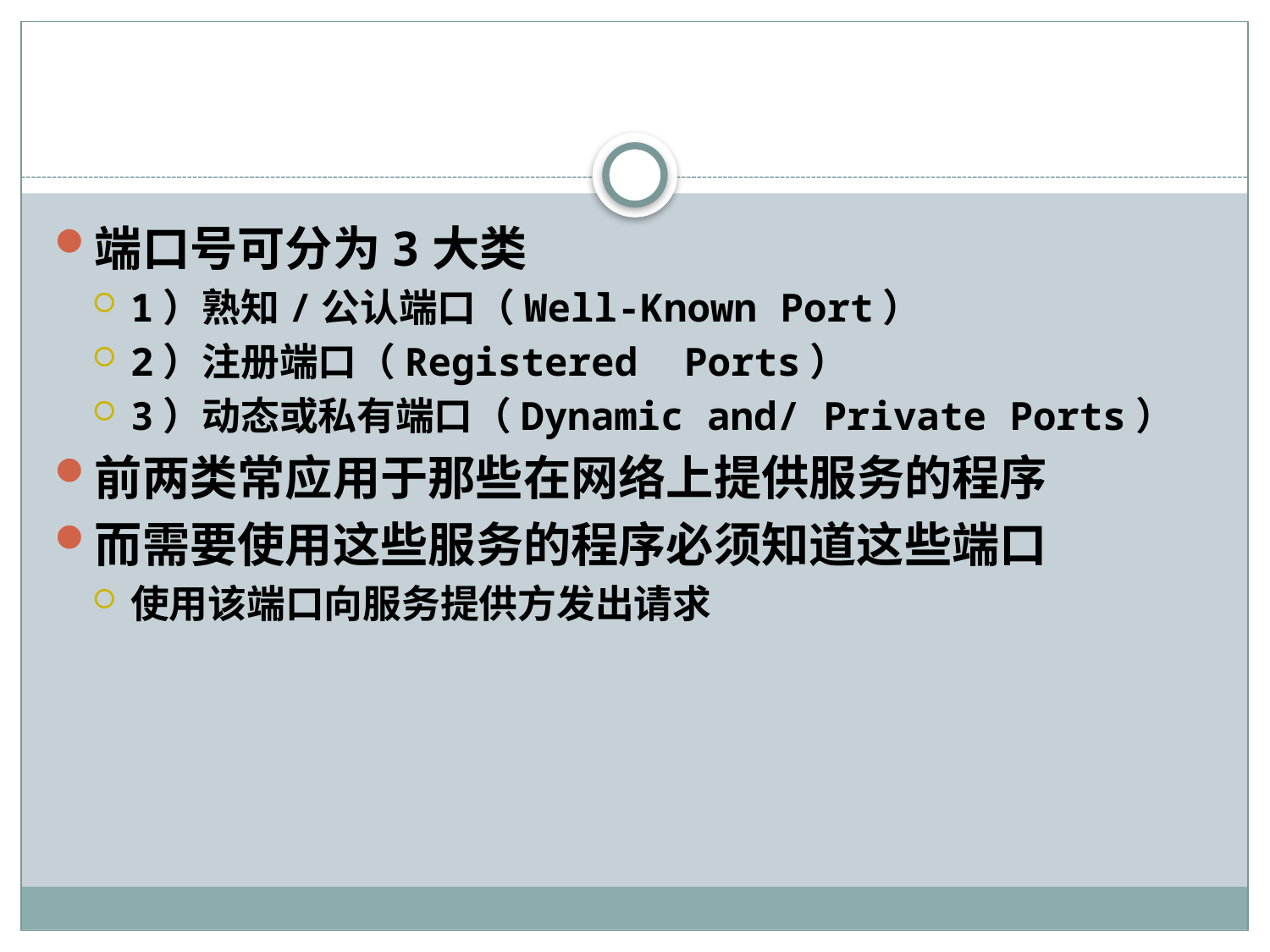

#
端口号可分为3大类
1）熟知/公认端口（Well-Known Port）
2）注册端口（Registered  Ports）
3）动态或私有端口（Dynamic and/ Private Ports）
前两类常应用于那些在网络上提供服务的程序
而需要使用这些服务的程序必须知道这些端口
使用该端口向服务提供方发出请求